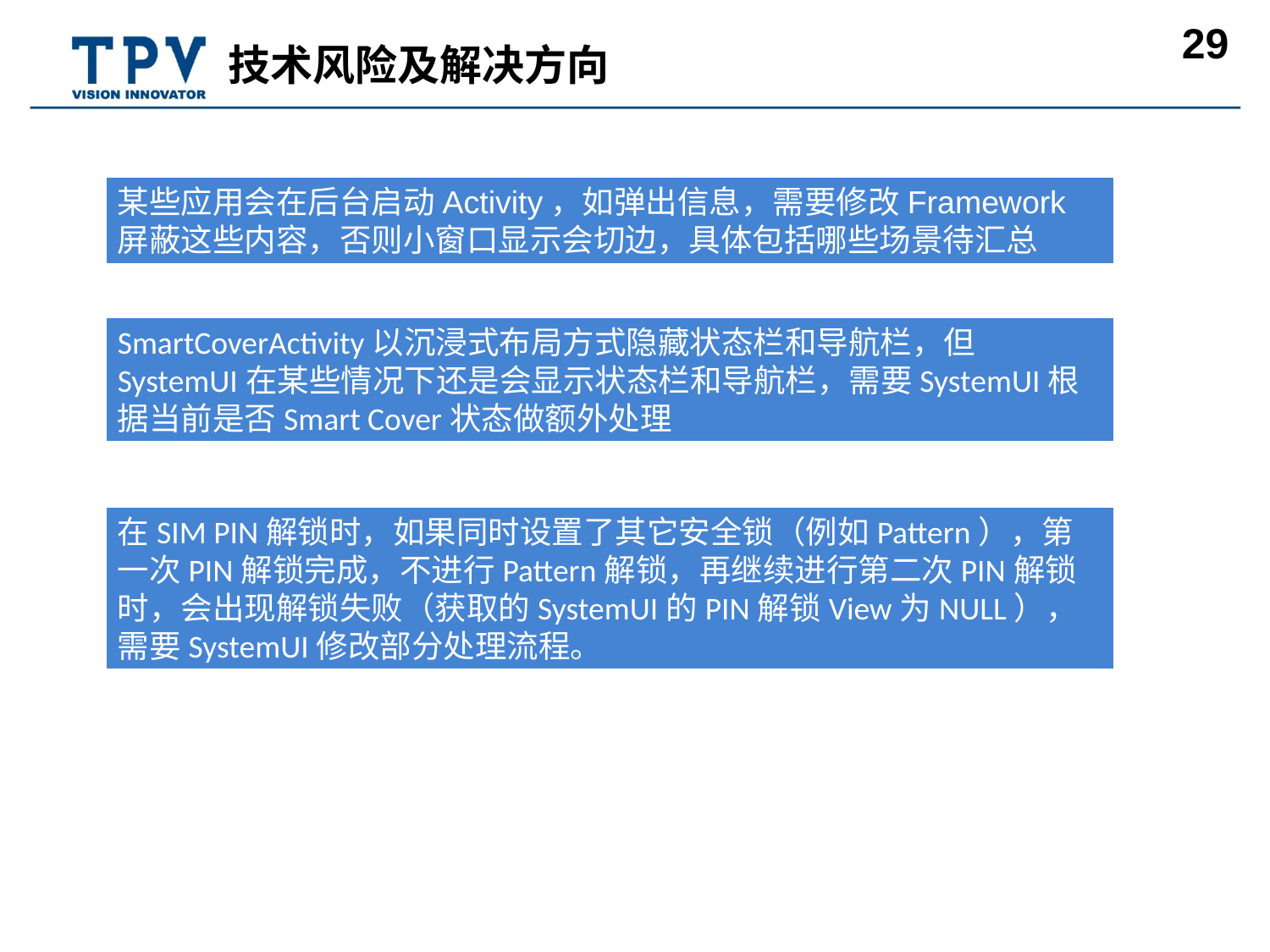

技术风险及解决方向
某些应用会在后台启动Activity，如弹出信息，需要修改Framework屏蔽这些内容，否则小窗口显示会切边，具体包括哪些场景待汇总
SmartCoverActivity以沉浸式布局方式隐藏状态栏和导航栏，但SystemUI在某些情况下还是会显示状态栏和导航栏，需要SystemUI根据当前是否Smart Cover状态做额外处理
在SIM PIN解锁时，如果同时设置了其它安全锁（例如Pattern），第一次PIN解锁完成，不进行Pattern解锁，再继续进行第二次PIN解锁时，会出现解锁失败（获取的SystemUI的PIN解锁View为NULL），需要SystemUI修改部分处理流程。